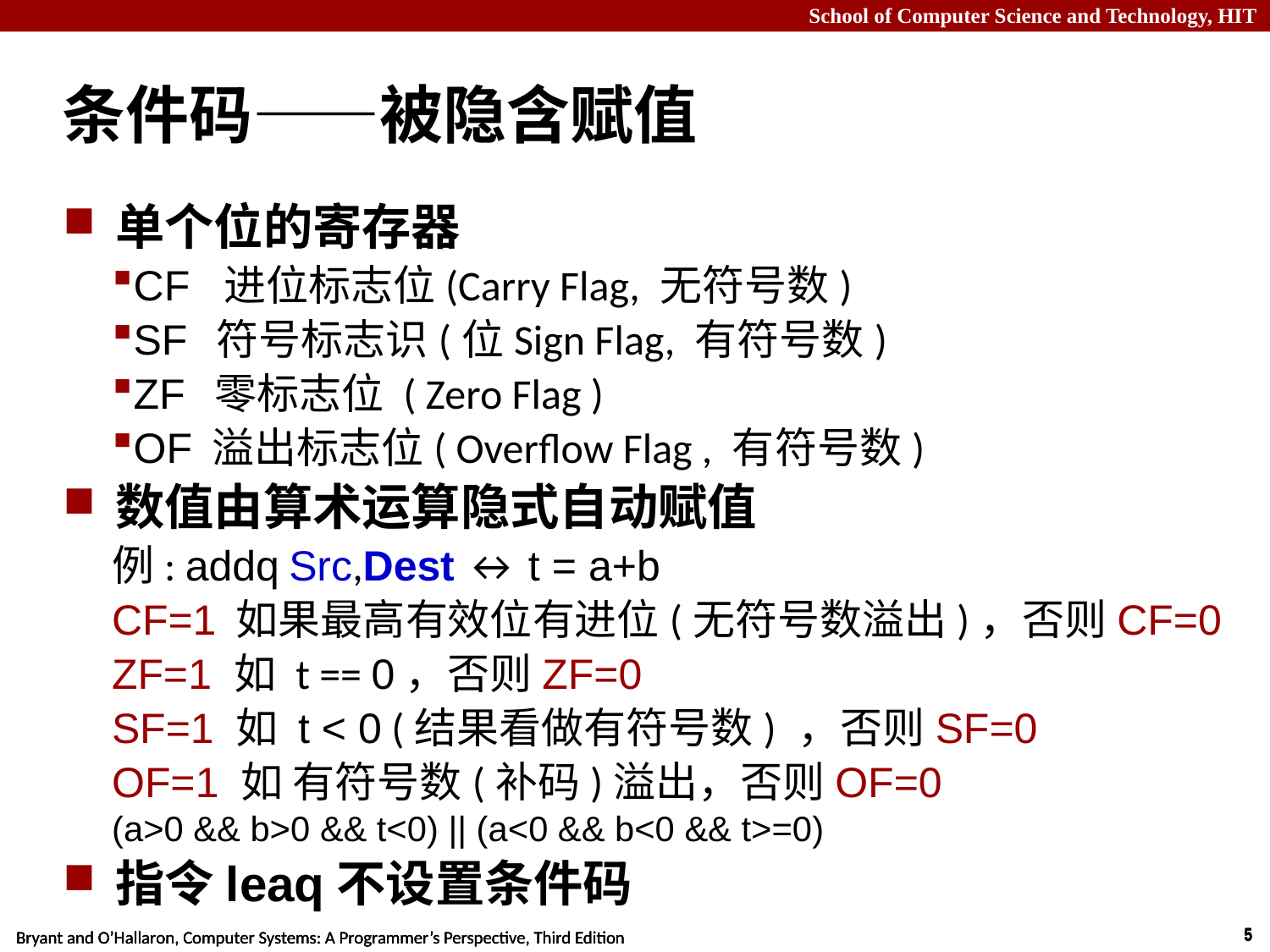

# 条件码——被隐含赋值
单个位的寄存器
CF  进位标志位(Carry Flag, 无符号数)
SF  符号标志识(位Sign Flag, 有符号数)
ZF  零标志位 ( Zero Flag )
OF 溢出标志位( Overflow Flag , 有符号数)
数值由算术运算隐式自动赋值
例: addq Src,Dest ↔ t = a+b
CF=1 如果最高有效位有进位(无符号数溢出)，否则CF=0
ZF=1 如 t == 0，否则ZF=0
SF=1 如 t < 0 (结果看做有符号数) ，否则SF=0
OF=1 如 有符号数(补码)溢出，否则OF=0
(a>0 && b>0 && t<0) || (a<0 && b<0 && t>=0)
指令leaq不设置条件码